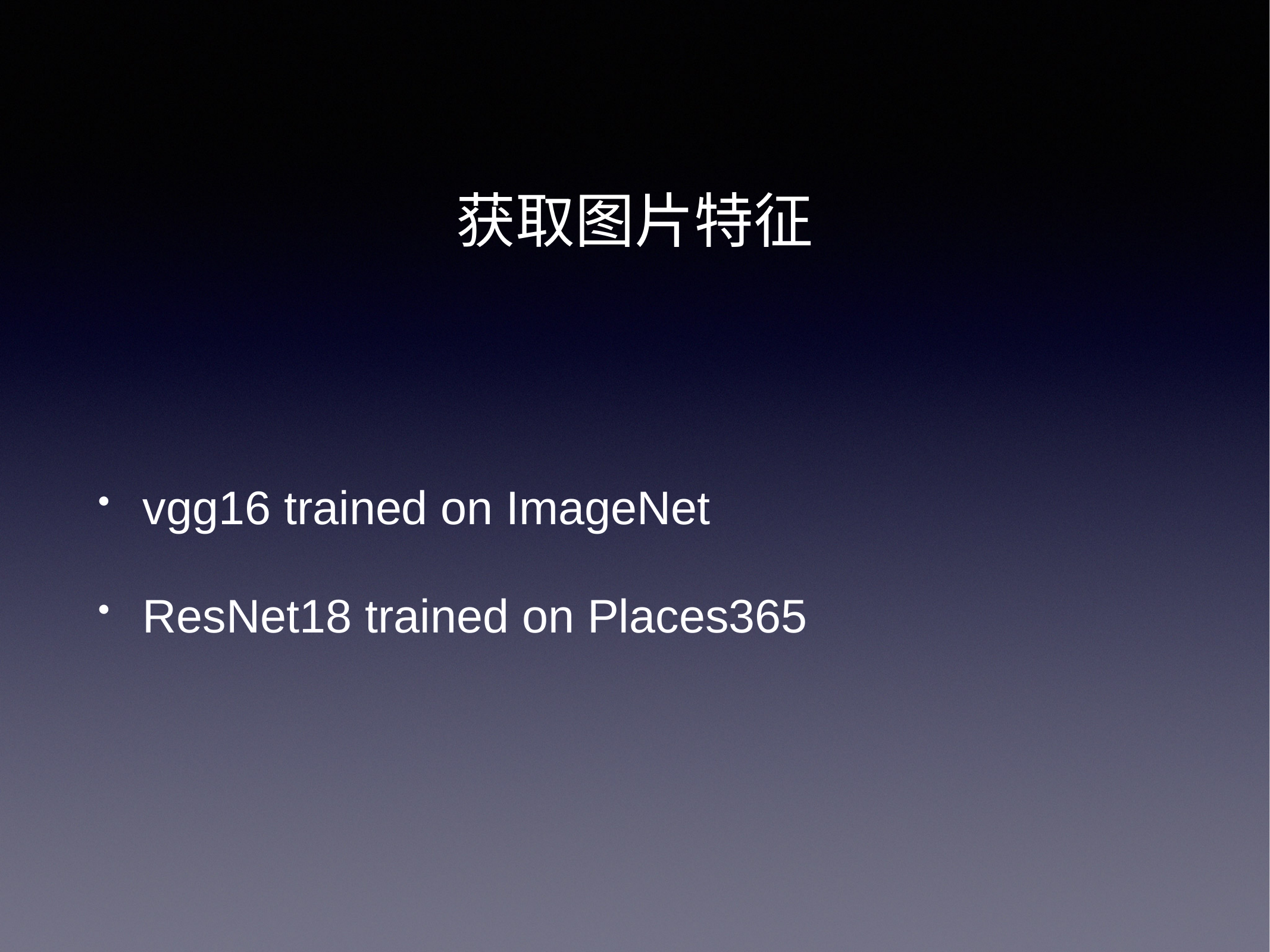

# 获取图片特征
vgg16 trained on ImageNet
ResNet18 trained on Places365